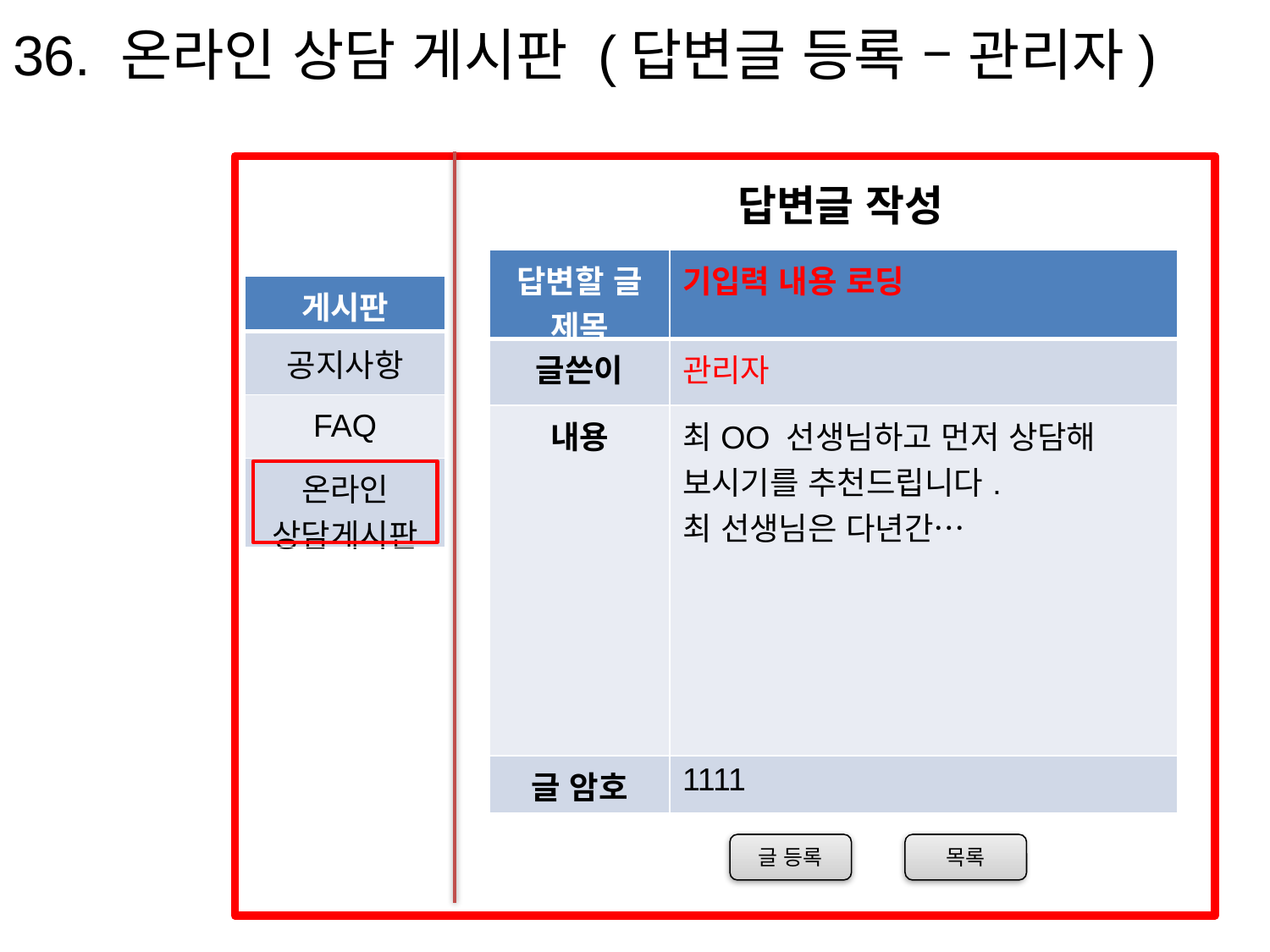

36. 온라인 상담 게시판 (답변글 등록 – 관리자)

답변글 작성
| 답변할 글 제목 | 기입력 내용 로딩 |
| --- | --- |
| 글쓴이 | 관리자 |
| 내용 | 최OO 선생님하고 먼저 상담해 보시기를 추천드립니다. 최 선생님은 다년간… |
| 글 암호 | 1111 |
| 게시판 |
| --- |
| 공지사항 |
| FAQ |
| 온라인 상담게시판 |

글 등록
목록